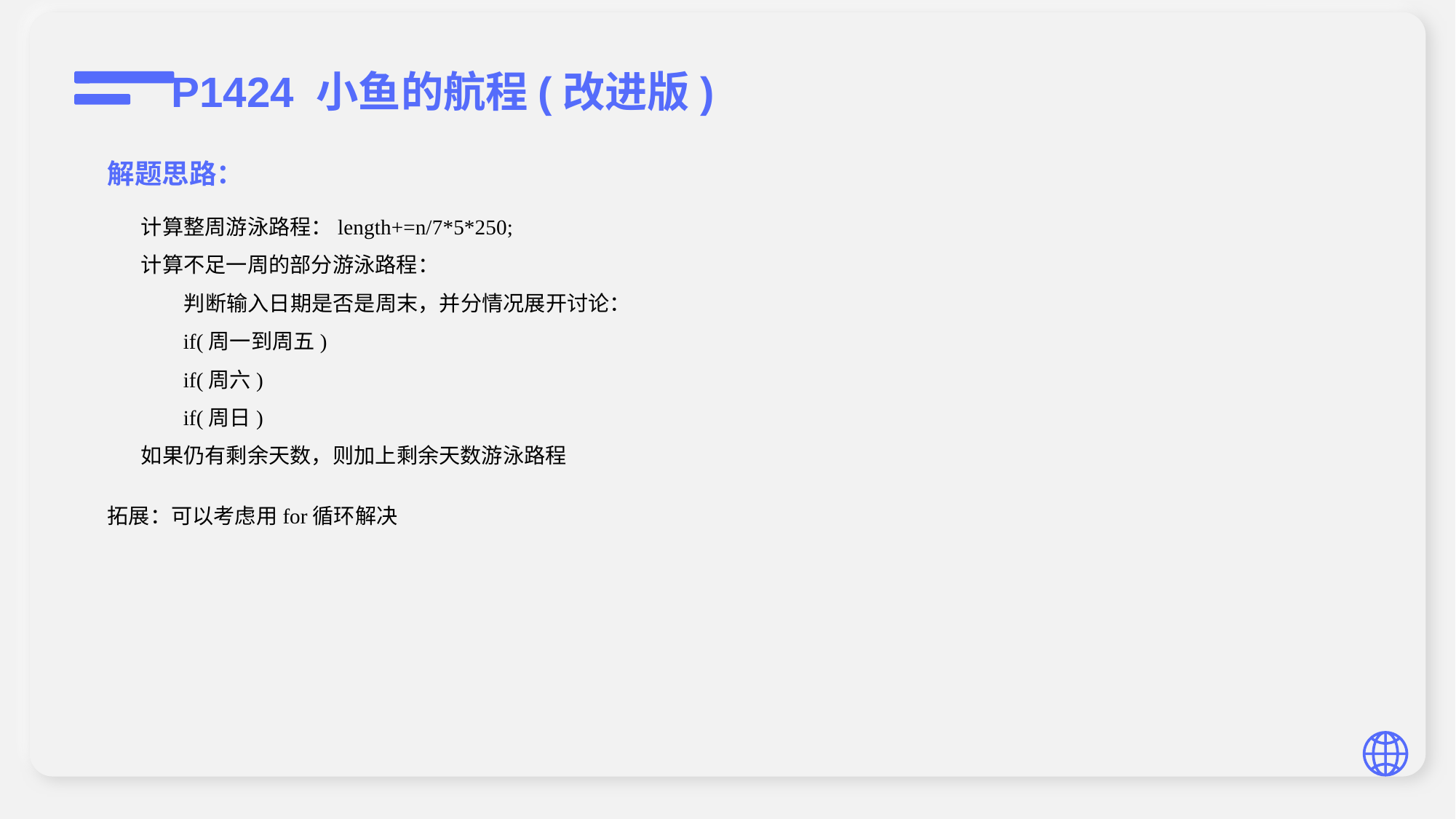

P1424 小鱼的航程(改进版)

解题思路：
计算整周游泳路程：length+=n/7*5*250;
计算不足一周的部分游泳路程：
        判断输入日期是否是周末，并分情况展开讨论：
        if(周一到周五)
        if(周六)
        if(周日)
如果仍有剩余天数，则加上剩余天数游泳路程
拓展：可以考虑用for循环解决